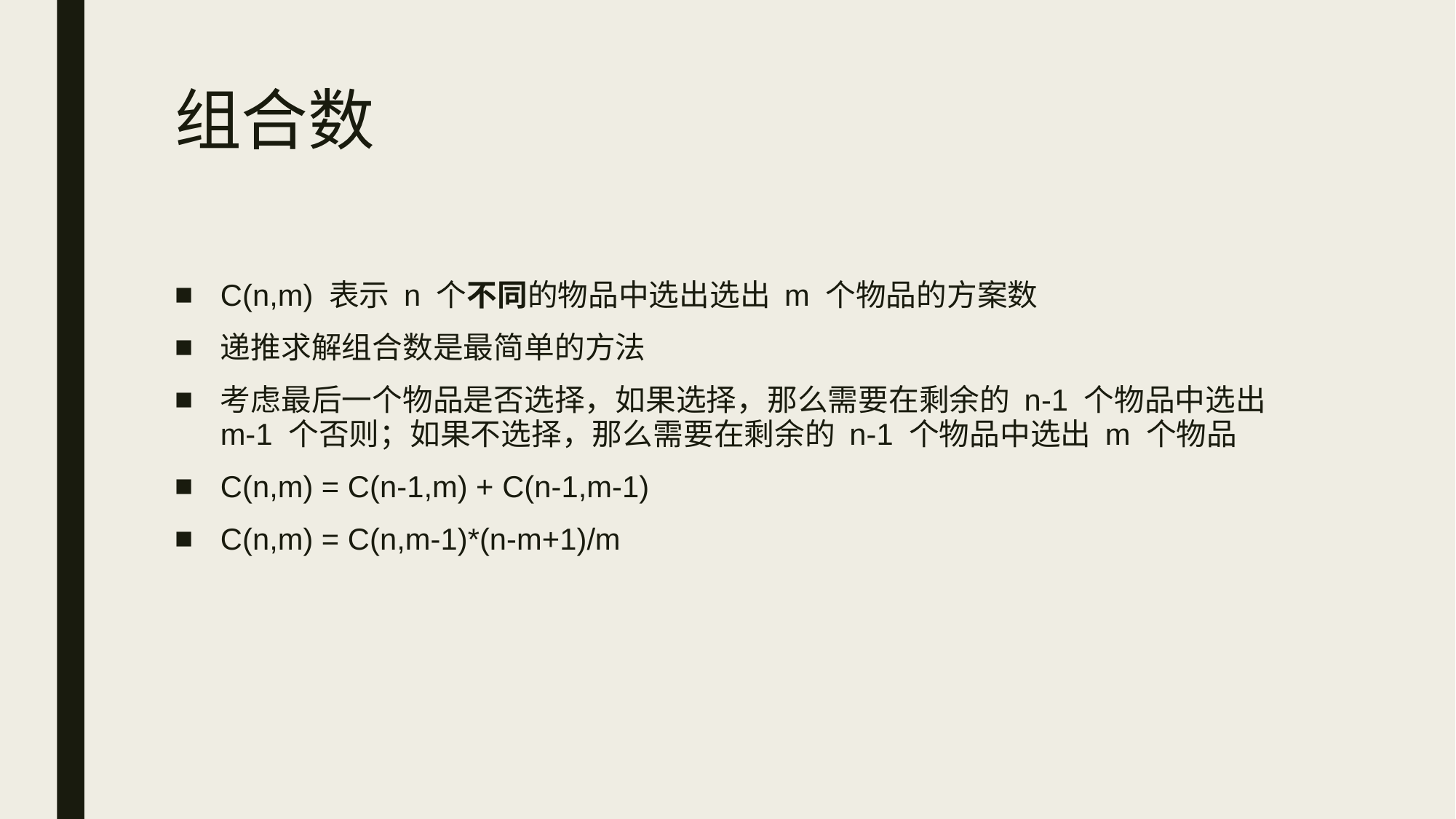

# 组合数
C(n,m) 表示 n 个不同的物品中选出选出 m 个物品的方案数
递推求解组合数是最简单的方法
考虑最后一个物品是否选择，如果选择，那么需要在剩余的 n-1 个物品中选出 m-1 个否则；如果不选择，那么需要在剩余的 n-1 个物品中选出 m 个物品
C(n,m) = C(n-1,m) + C(n-1,m-1)
C(n,m) = C(n,m-1)*(n-m+1)/m